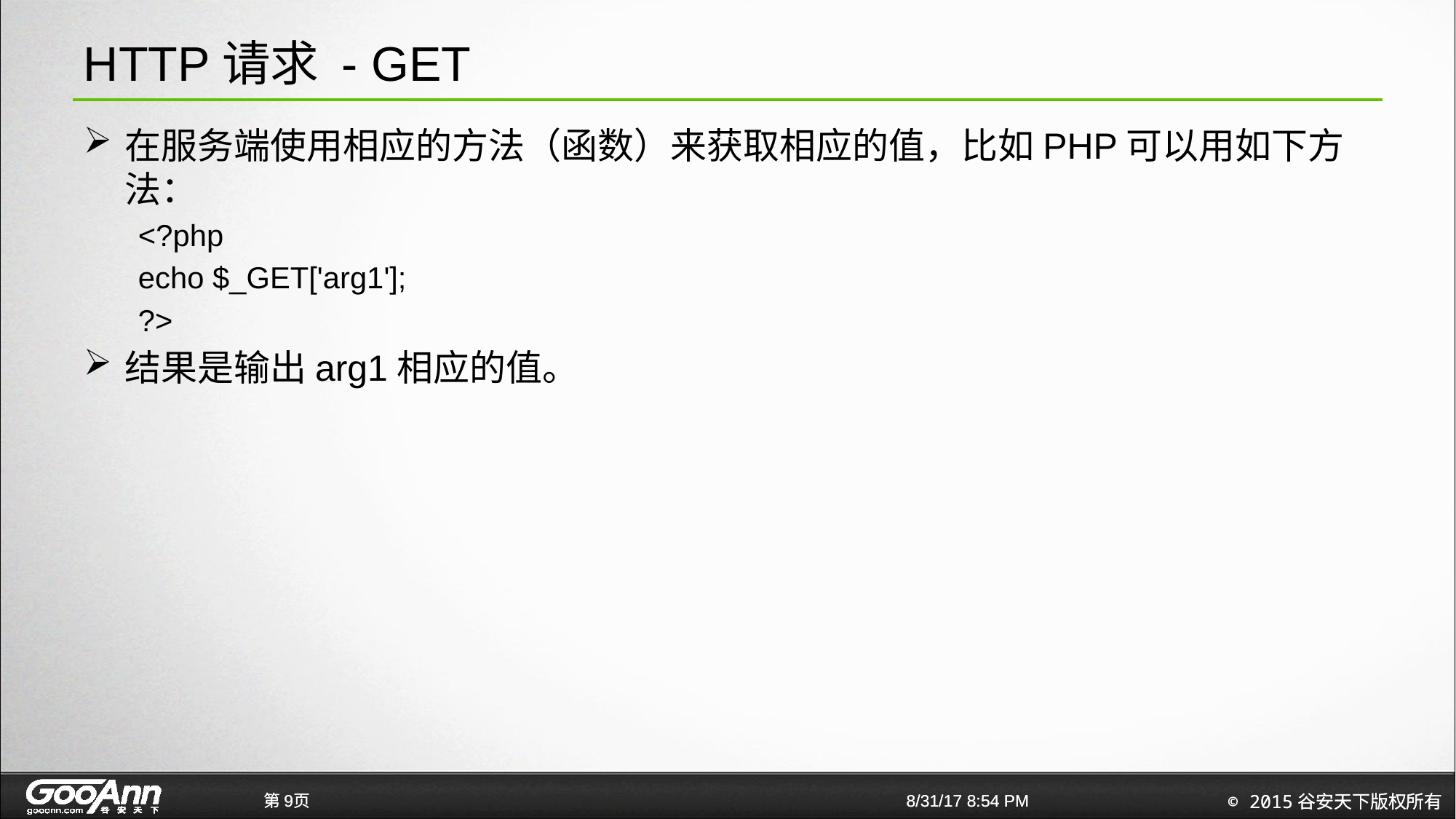

# HTTP请求 - GET
在服务端使用相应的方法（函数）来获取相应的值，比如PHP可以用如下方法：
<?php
echo $_GET['arg1'];
?>
结果是输出arg1相应的值。